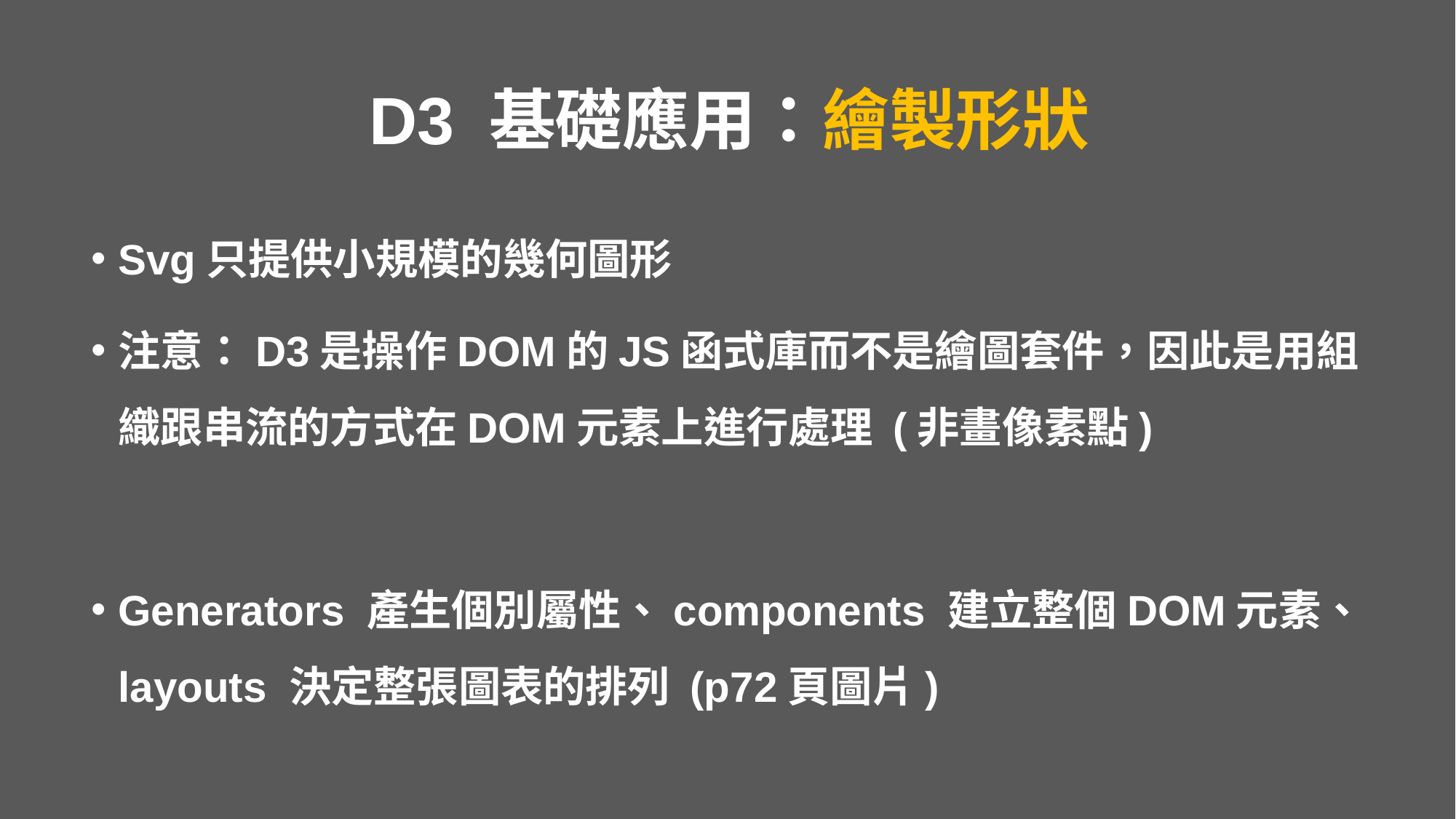

# D3 基礎應用：繪製形狀
Svg只提供小規模的幾何圖形
注意：D3是操作DOM的JS函式庫而不是繪圖套件，因此是用組織跟串流的方式在DOM元素上進行處理 (非畫像素點)

Generators 產生個別屬性、components 建立整個DOM元素、layouts 決定整張圖表的排列 (p72頁圖片)